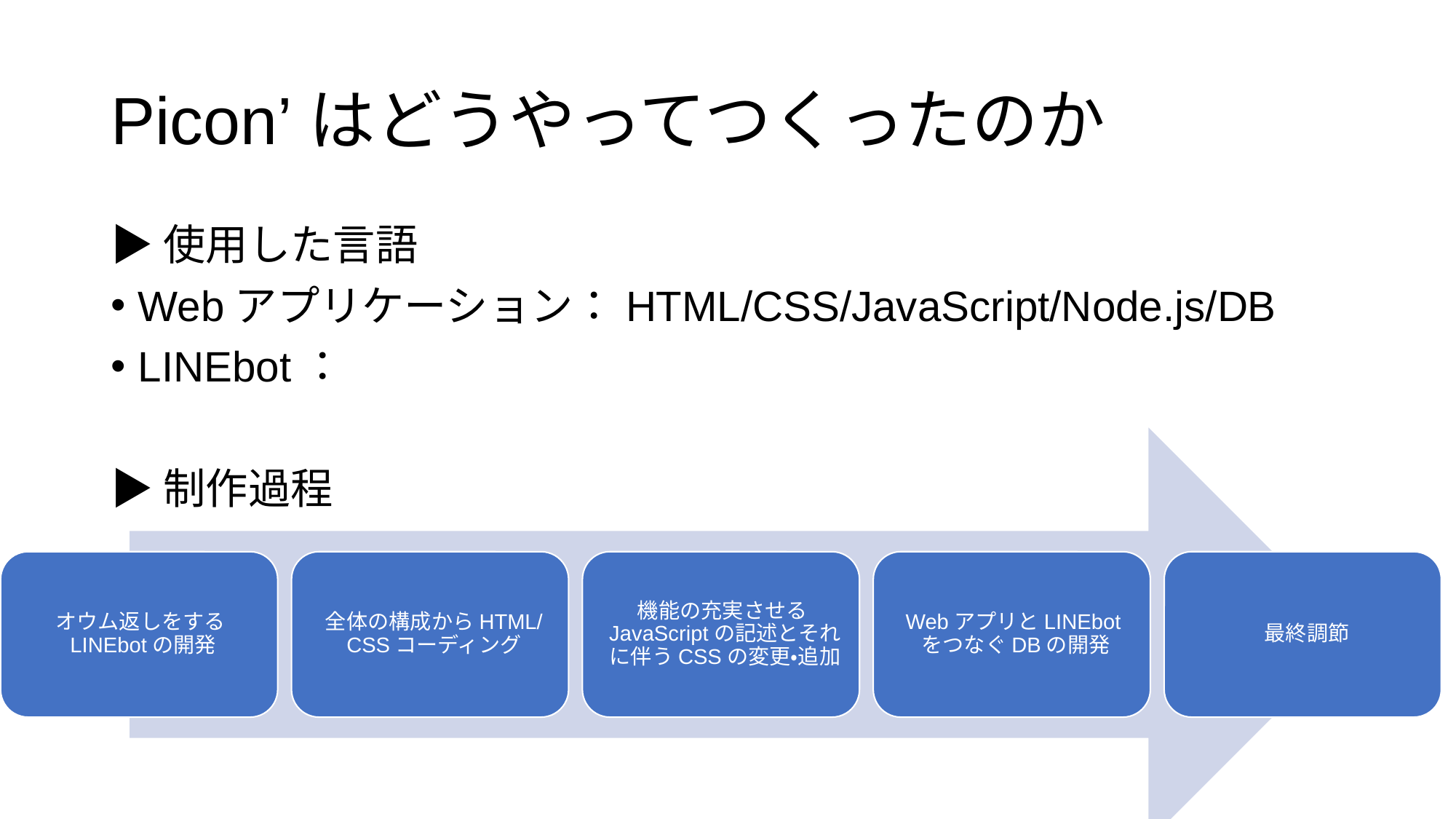

# Picon’はどうやってつくったのか
▶使用した言語
Webアプリケーション：HTML/CSS/JavaScript/Node.js/DB
LINEbot：

▶制作過程

オウム返しをするLINEbotの開発
全体の構成からHTML/CSSコーディング
機能の充実させるJavaScriptの記述とそれに伴うCSSの変更・追加
WebアプリとLINEbotをつなぐDBの開発
最終調節